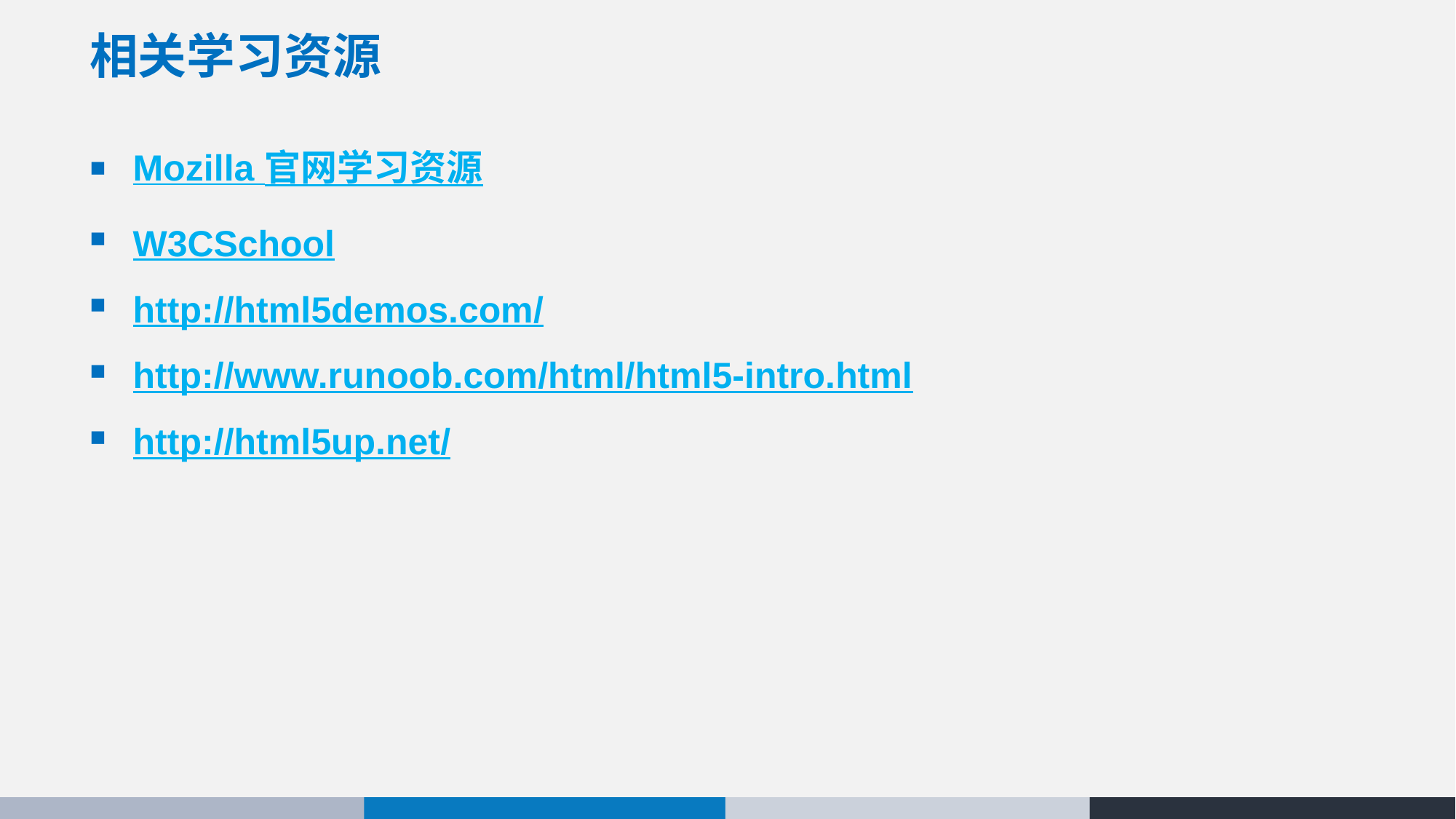

# 相关学习资源
Mozilla 官网学习资源
W3CSchool
http://html5demos.com/
http://www.runoob.com/html/html5-intro.html
http://html5up.net/